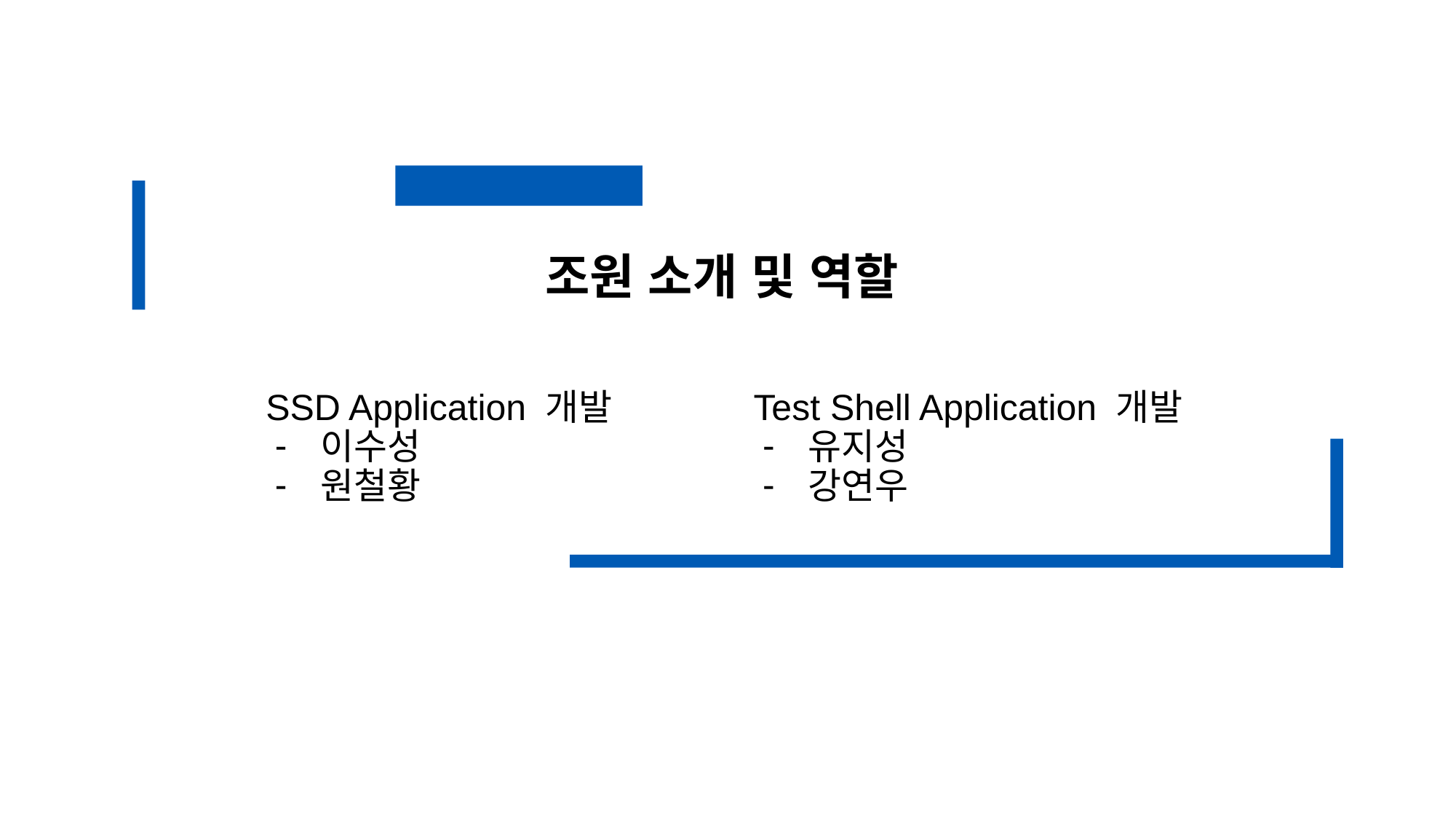

조원 소개 및 역할
SSD Application 개발
이수성
원철황
Test Shell Application 개발
유지성
강연우